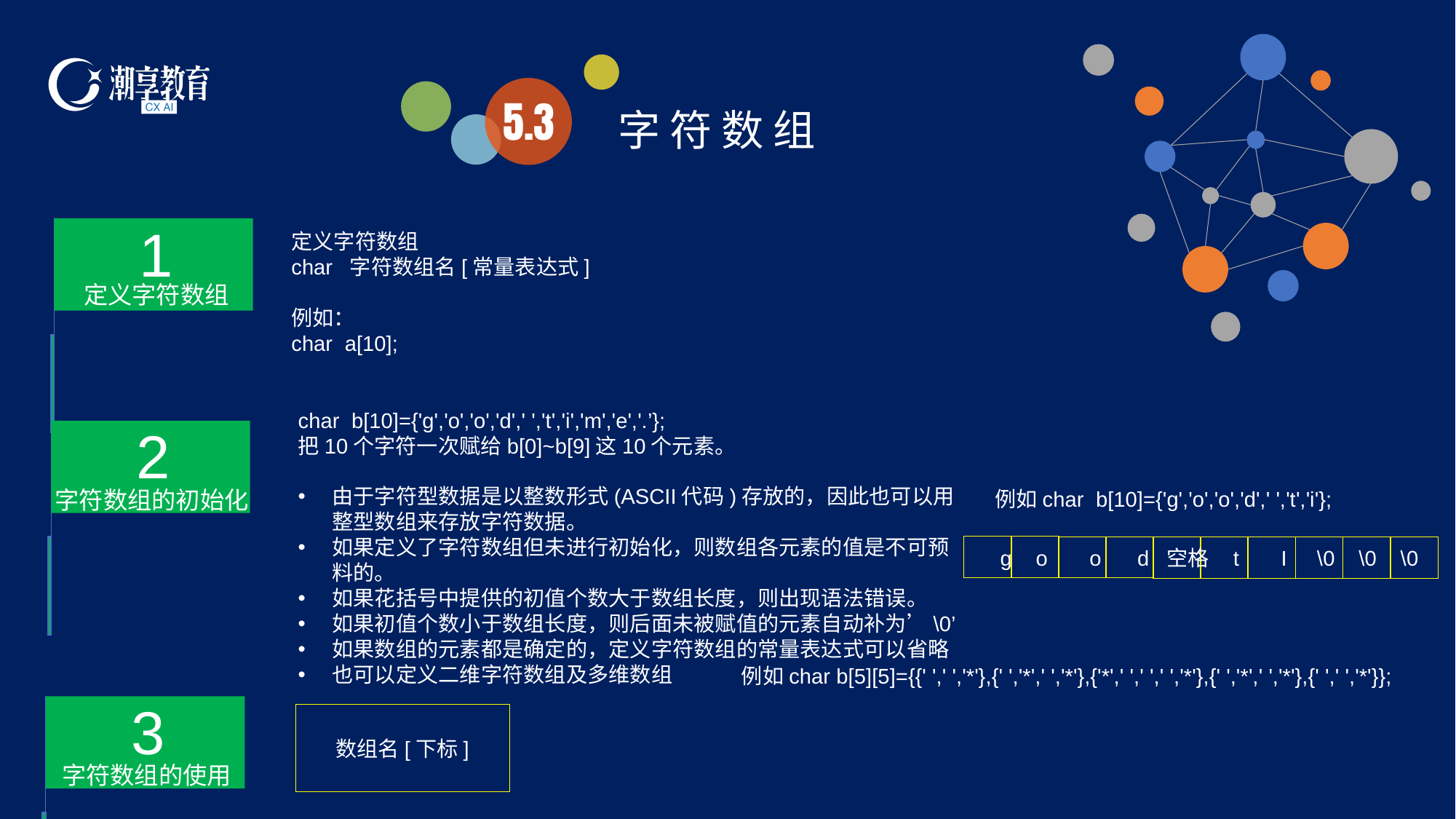

5.3

字 符 数 组
1

定义字符数组

定义字符数组
char  字符数组名[常量表达式]

例如：
char  a[10];

char  b[10]={'g','o','o','d',' ','t','i','m','e','.’};
把10个字符一次赋给b[0]~b[9]这10个元素。

由于字符型数据是以整数形式(ASCII代码)存放的，因此也可以用整型数组来存放字符数据。
如果定义了字符数组但未进行初始化，则数组各元素的值是不可预料的。
如果花括号中提供的初值个数大于数组长度，则出现语法错误。
如果初值个数小于数组长度，则后面未被赋值的元素自动补为’\0’
如果数组的元素都是确定的，定义字符数组的常量表达式可以省略
也可以定义二维字符数组及多维数组

2

字符数组的初始化

例如char  b[10]={'g','o','o','d',' ','t','i'};

g    o       o      d  空格    t       I     \0    \0    \0
例如char b[5][5]={{' ',' ','*'},{' ','*',' ','*'},{'*',' ',' ',' ','*'},{' ','*',' ','*'},{' ',' ','*'}};
3

字符数组的使用

     数组名[下标]